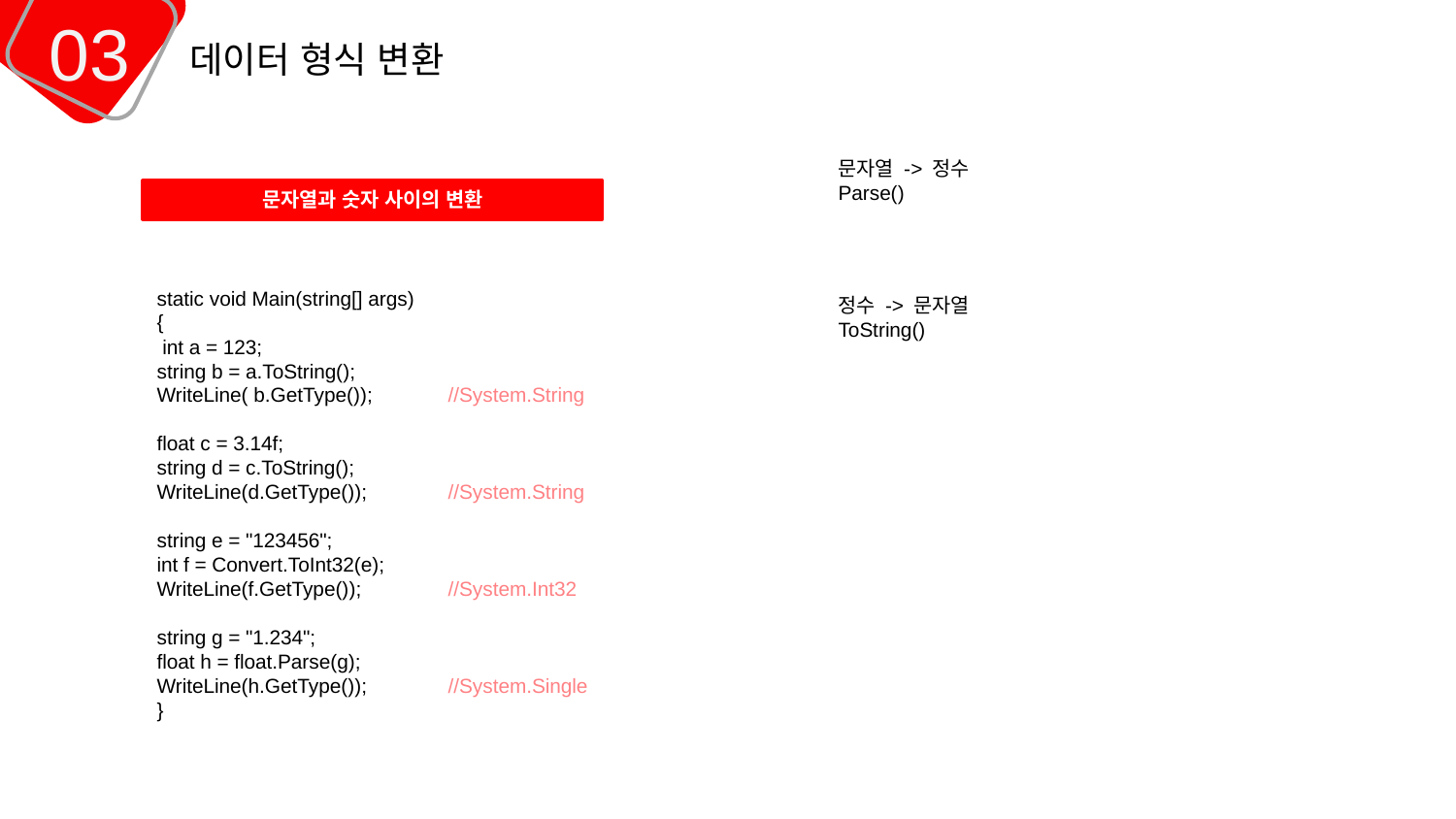

03
데이터 형식 변환
문자열 -> 정수
Parse()

문자열과 숫자 사이의 변환
static void Main(string[] args)
{
 int a = 123;
string b = a.ToString();
WriteLine( b.GetType());	//System.String

float c = 3.14f;
string d = c.ToString();
WriteLine(d.GetType());	//System.String

string e = "123456";
int f = Convert.ToInt32(e);
WriteLine(f.GetType());	//System.Int32

string g = "1.234";
float h = float.Parse(g);
WriteLine(h.GetType());	//System.Single
}
정수 -> 문자열
ToString()